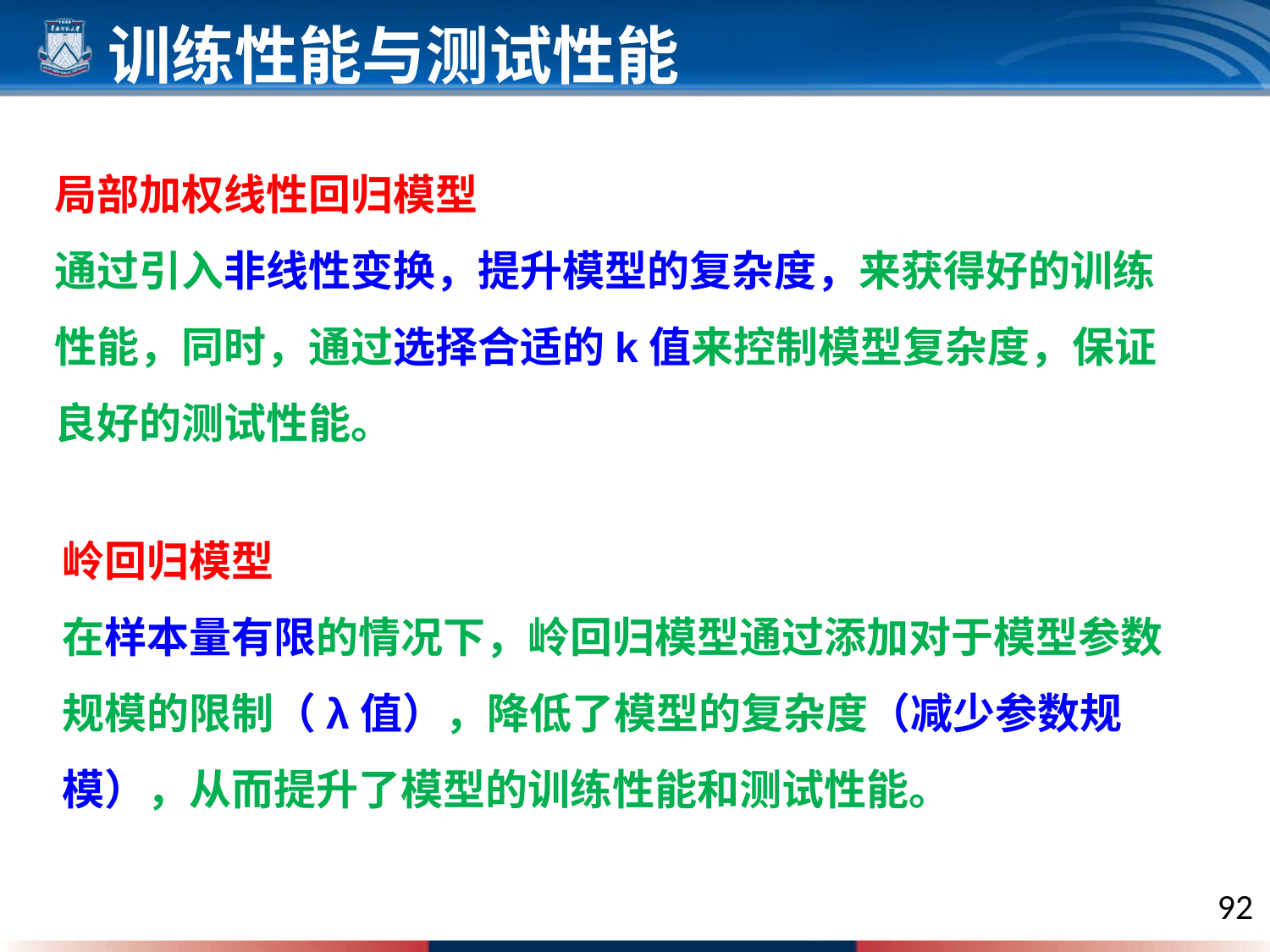

训练性能与测试性能
局部加权线性回归模型
通过引入非线性变换，提升模型的复杂度，来获得好的训练性能，同时，通过选择合适的k值来控制模型复杂度，保证良好的测试性能。
岭回归模型
在样本量有限的情况下，岭回归模型通过添加对于模型参数规模的限制（λ值），降低了模型的复杂度（减少参数规模），从而提升了模型的训练性能和测试性能。